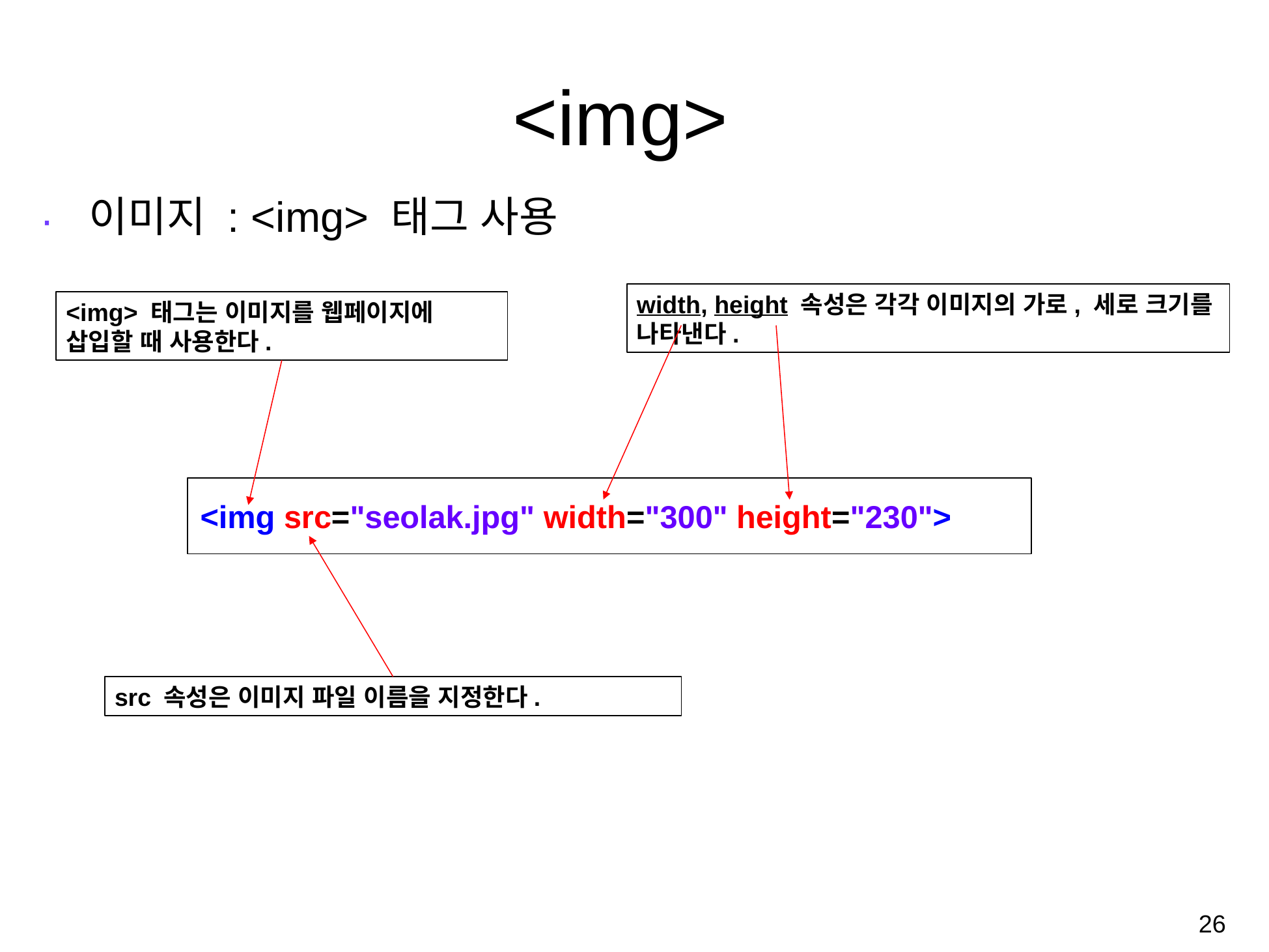

# <img>
이미지 : <img> 태그 사용
width, height 속성은 각각 이미지의 가로, 세로 크기를 나타낸다.
<img> 태그는 이미지를 웹페이지에 삽입할 때 사용한다.
<img src="seolak.jpg" width="300" height="230">
src 속성은 이미지 파일 이름을 지정한다.
26